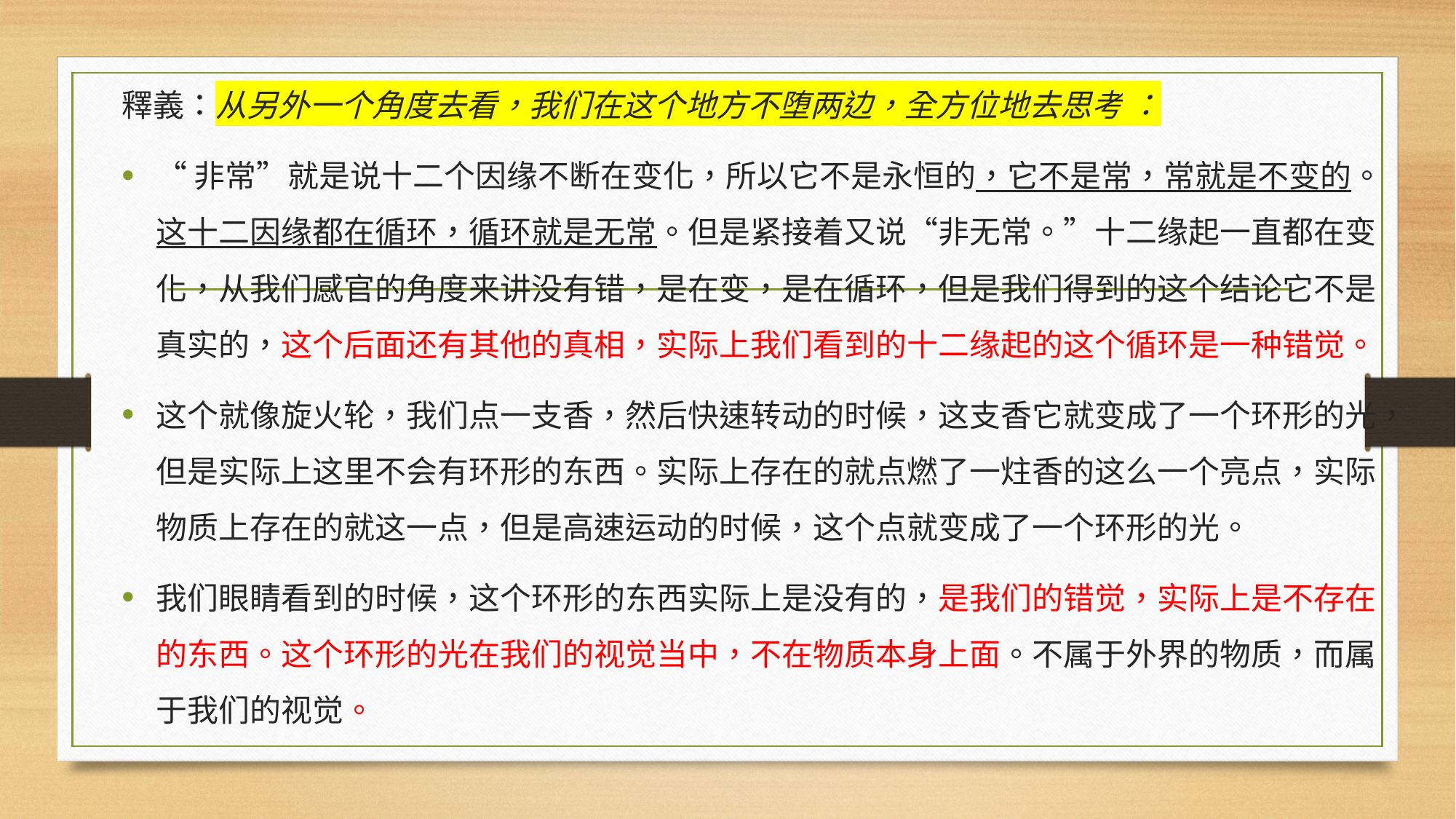

釋義：从另外一个角度去看，我们在这个地方不堕两边，全方位地去思考 ：
“非常”就是说十二个因缘不断在变化，所以它不是永恒的，它不是常，常就是不变的。这十二因缘都在循环，循环就是无常。但是紧接着又说“非无常。”十二缘起一直都在变化，从我们感官的角度来讲没有错，是在变，是在循环，但是我们得到的这个结论它不是真实的，这个后面还有其他的真相，实际上我们看到的十二缘起的这个循环是一种错觉。
这个就像旋火轮，我们点一支香，然后快速转动的时候，这支香它就变成了一个环形的光，但是实际上这里不会有环形的东西。实际上存在的就点燃了一炷香的这么一个亮点，实际物质上存在的就这一点，但是高速运动的时候，这个点就变成了一个环形的光。
我们眼睛看到的时候，这个环形的东西实际上是没有的，是我们的错觉，实际上是不存在的东西。这个环形的光在我们的视觉当中，不在物质本身上面。不属于外界的物质，而属于我们的视觉。